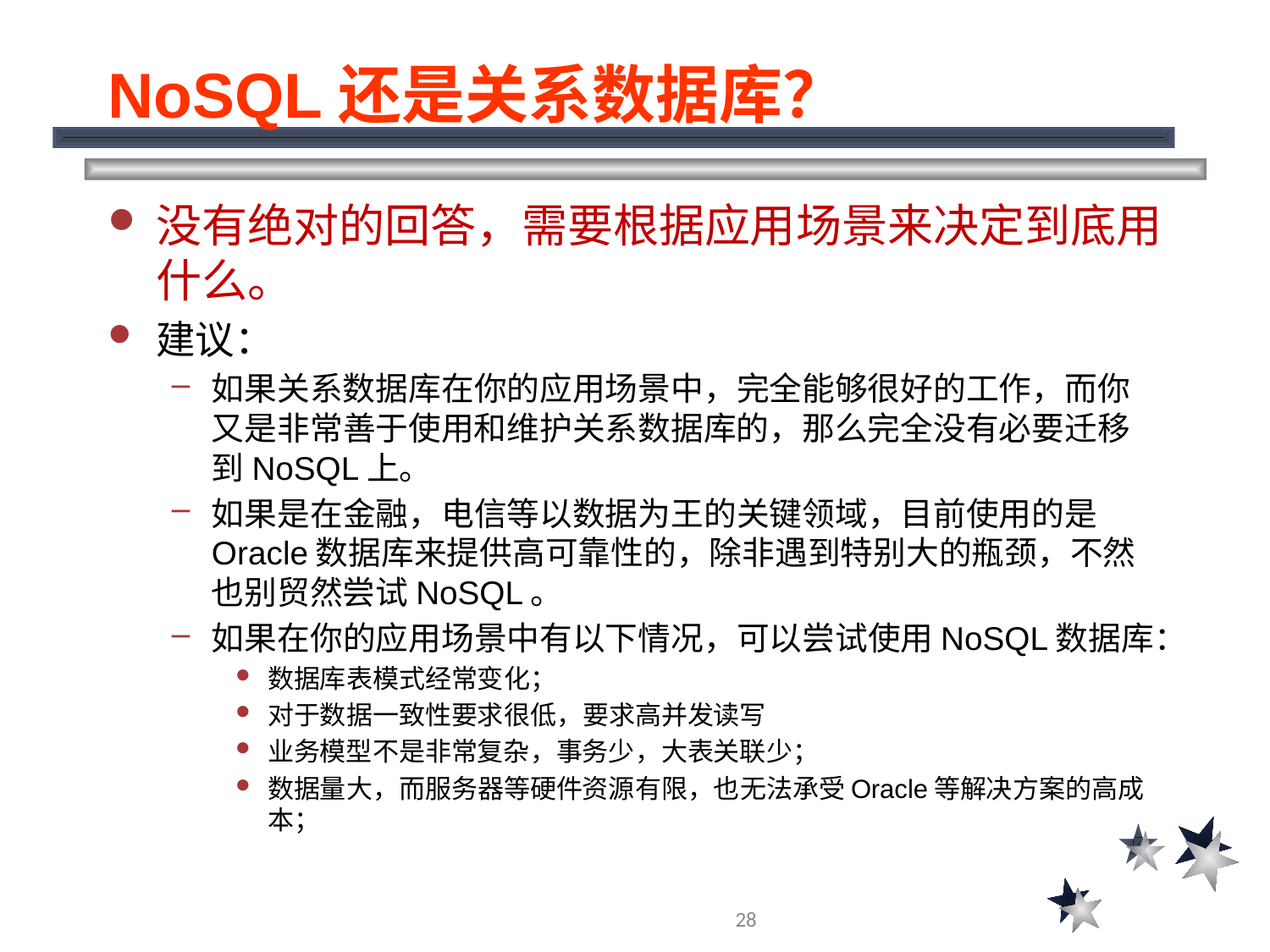

# NoSQL还是关系数据库？
没有绝对的回答，需要根据应用场景来决定到底用什么。
建议：
如果关系数据库在你的应用场景中，完全能够很好的工作，而你又是非常善于使用和维护关系数据库的，那么完全没有必要迁移到NoSQL上。
如果是在金融，电信等以数据为王的关键领域，目前使用的是Oracle数据库来提供高可靠性的，除非遇到特别大的瓶颈，不然也别贸然尝试NoSQL。
如果在你的应用场景中有以下情况，可以尝试使用NoSQL数据库：
数据库表模式经常变化；
对于数据一致性要求很低，要求高并发读写
业务模型不是非常复杂，事务少，大表关联少；
数据量大，而服务器等硬件资源有限，也无法承受Oracle等解决方案的高成本；
28